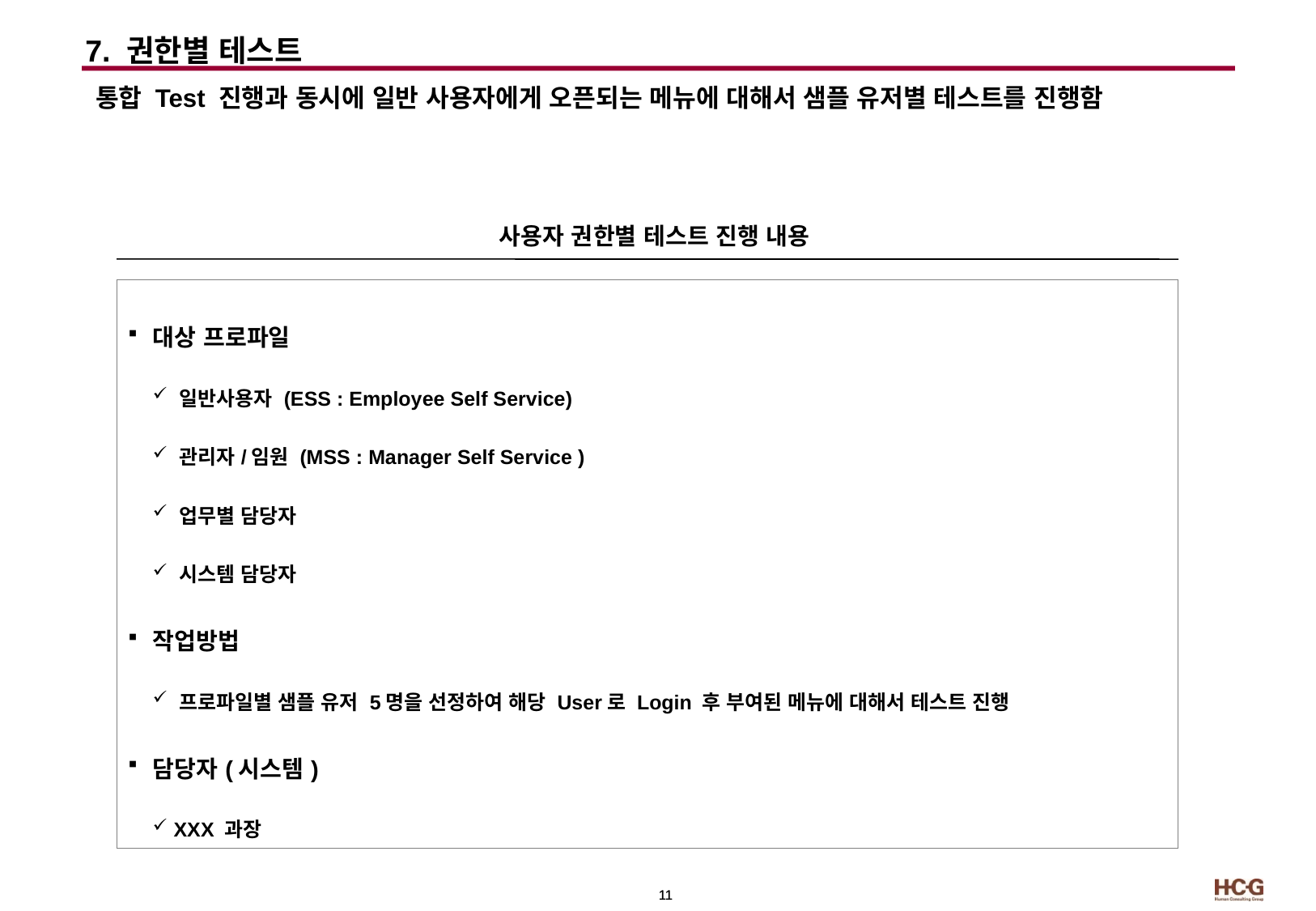

7. 권한별 테스트

통합 Test 진행과 동시에 일반 사용자에게 오픈되는 메뉴에 대해서 샘플 유저별 테스트를 진행함
사용자 권한별 테스트 진행 내용

| 대상 프로파일 일반사용자 (ESS : Employee Self Service) 관리자/임원 (MSS : Manager Self Service ) 업무별 담당자 시스템 담당자 작업방법 프로파일별 샘플 유저 5명을 선정하여 해당 User로 Login 후 부여된 메뉴에 대해서 테스트 진행 담당자(시스템) XXX 과장 |
| --- |